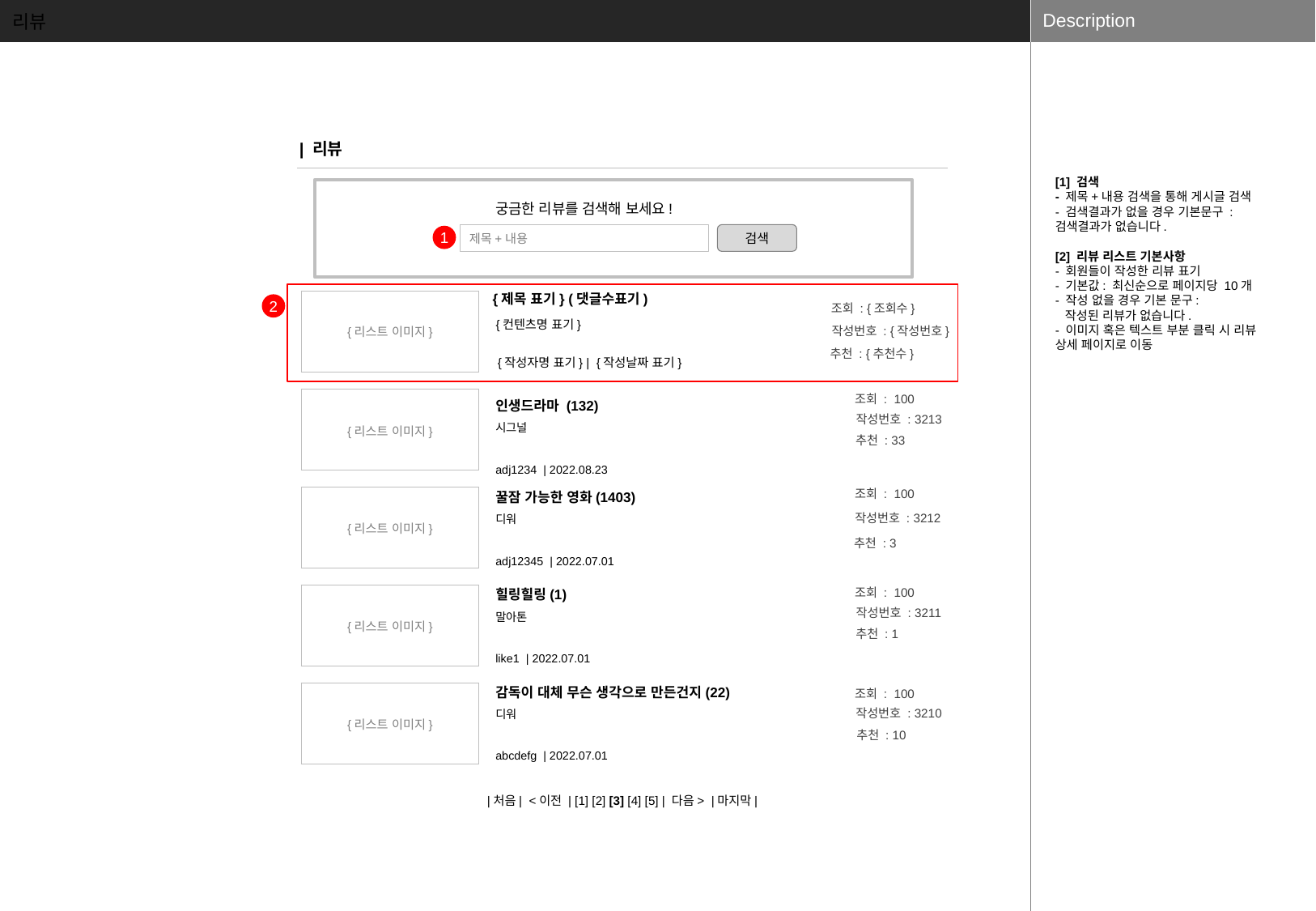

리뷰
| 리뷰

[1] 검색
- 제목+내용 검색을 통해 게시글 검색
- 검색결과가 없을 경우 기본문구 : 검색결과가 없습니다.

[2] 리뷰 리스트 기본사항
- 회원들이 작성한 리뷰 표기
- 기본값: 최신순으로 페이지당 10개
- 작성 없을 경우 기본 문구:
  작성된 리뷰가 없습니다.
- 이미지 혹은 텍스트 부분 클릭 시 리뷰 상세 페이지로 이동

궁금한 리뷰를 검색해 보세요!
검색
 제목+내용
1

{제목 표기} (댓글수표기)
|  |
| --- |
2
조회 : {조회수}
{컨텐츠명 표기}
작성번호 : {작성번호}
{리스트 이미지}
추천 : {추천수}
{작성자명 표기} |  {작성날짜 표기}
조회 :  100
|  |
| --- |
인생드라마 (132)
시그널

adj1234  | 2022.08.23
작성번호 : 3213
{리스트 이미지}
추천 : 33
조회 :  100
꿀잠 가능한 영화(1403)
디워

adj12345  | 2022.07.01
|  |
| --- |
작성번호 : 3212
{리스트 이미지}
추천 : 3
조회 :  100
힐링힐링(1)
말아톤

like1  | 2022.07.01
|  |
| --- |
작성번호 : 3211
{리스트 이미지}
추천 : 1
감독이 대체 무슨 생각으로 만든건지(22)
디워

abcdefg  | 2022.07.01
조회 :  100
|  |
| --- |
작성번호 : 3210
{리스트 이미지}
추천 : 10
|처음|  <이전 | [1] [2] [3] [4] [5] | 다음>  |마지막|